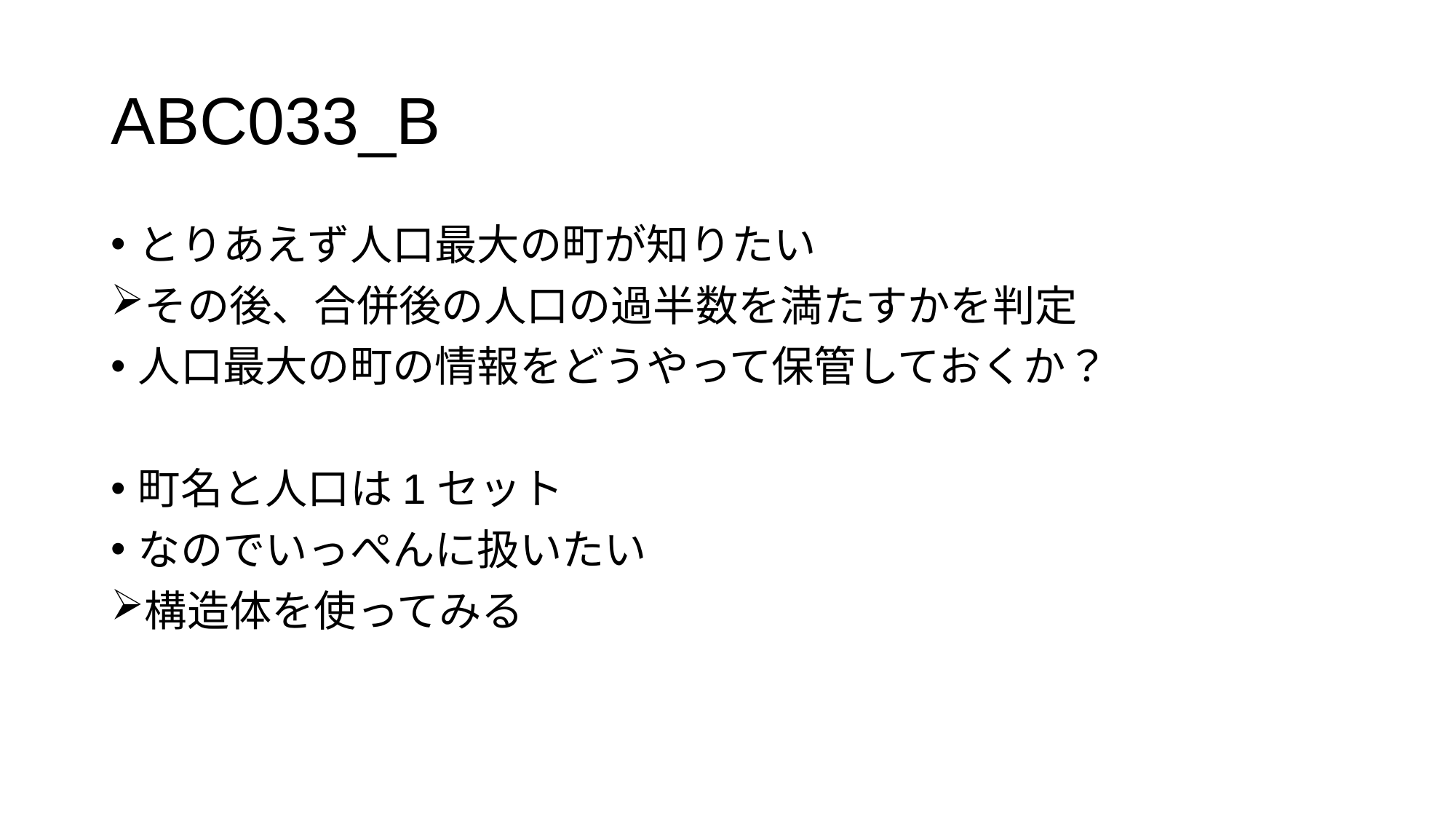

# ABC033_B
とりあえず人口最大の町が知りたい
その後、合併後の人口の過半数を満たすかを判定
人口最大の町の情報をどうやって保管しておくか？

町名と人口は1セット
なのでいっぺんに扱いたい
構造体を使ってみる